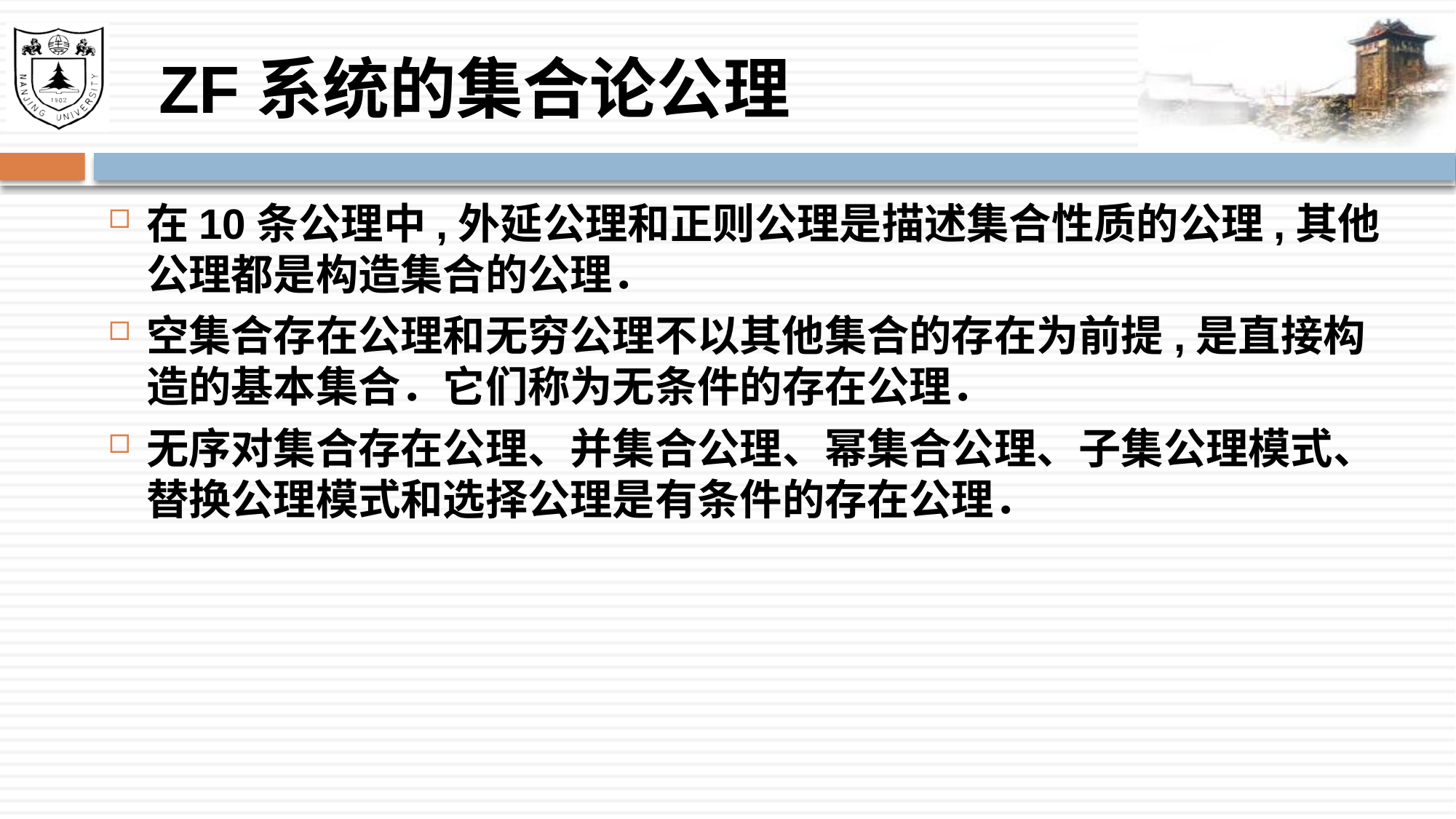

# ZF系统的集合论公理
在10条公理中,外延公理和正则公理是描述集合性质的公理,其他公理都是构造集合的公理．
空集合存在公理和无穷公理不以其他集合的存在为前提,是直接构造的基本集合．它们称为无条件的存在公理．
无序对集合存在公理、并集合公理、幂集合公理、子集公理模式、替换公理模式和选择公理是有条件的存在公理．